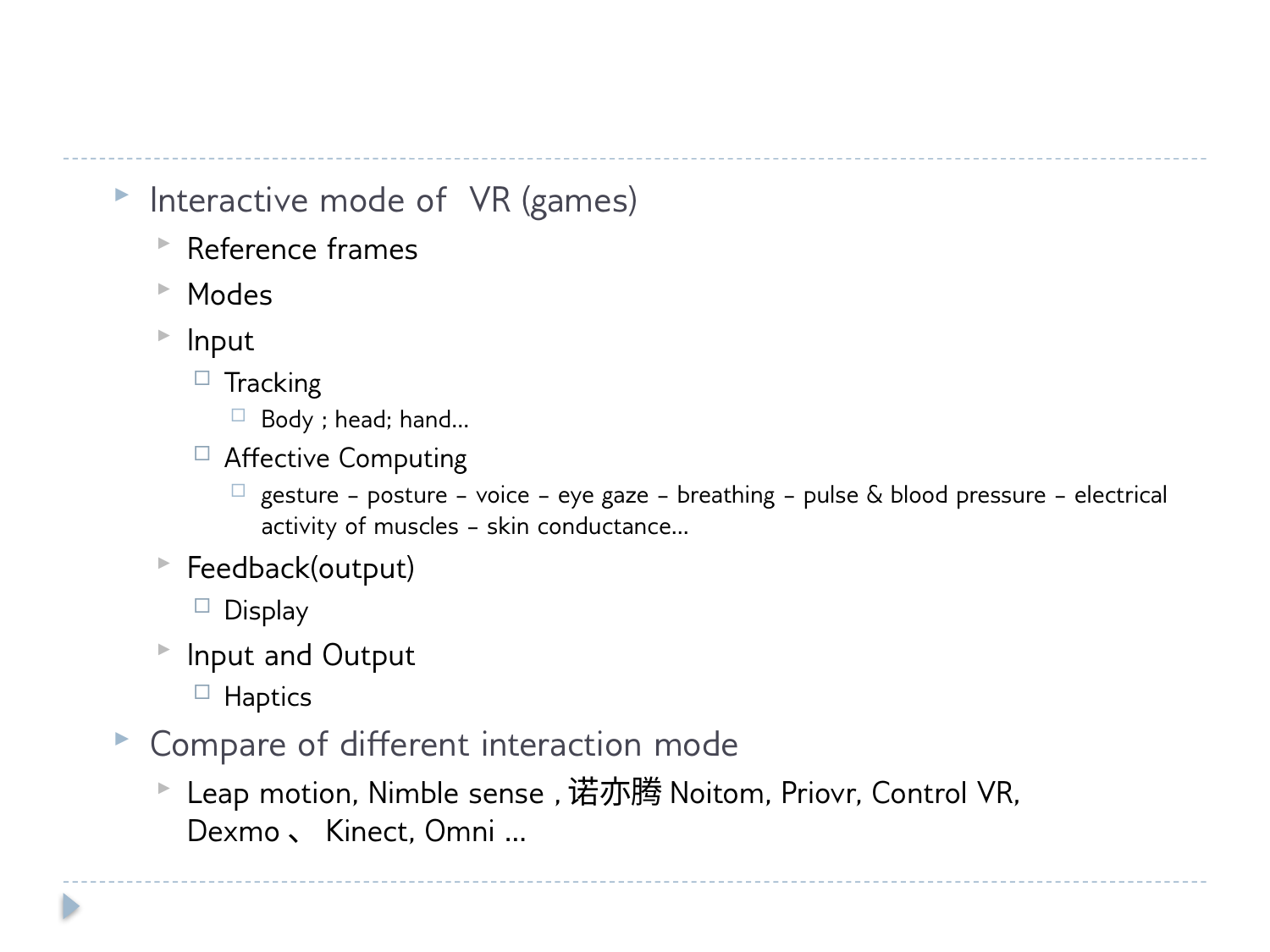

#
Interactive mode of  VR (games)
Reference frames
Modes
Input
Tracking
Body ; head; hand…
Affective Computing
gesture – posture – voice – eye gaze – breathing – pulse & blood pressure – electrical activity of muscles – skin conductance…
Feedback(output)
Display
Input and Output
Haptics
Compare of different interaction mode
Leap motion, Nimble sense ,诺亦腾Noitom, Priovr, Control VR, Dexmo、Kinect, Omni …